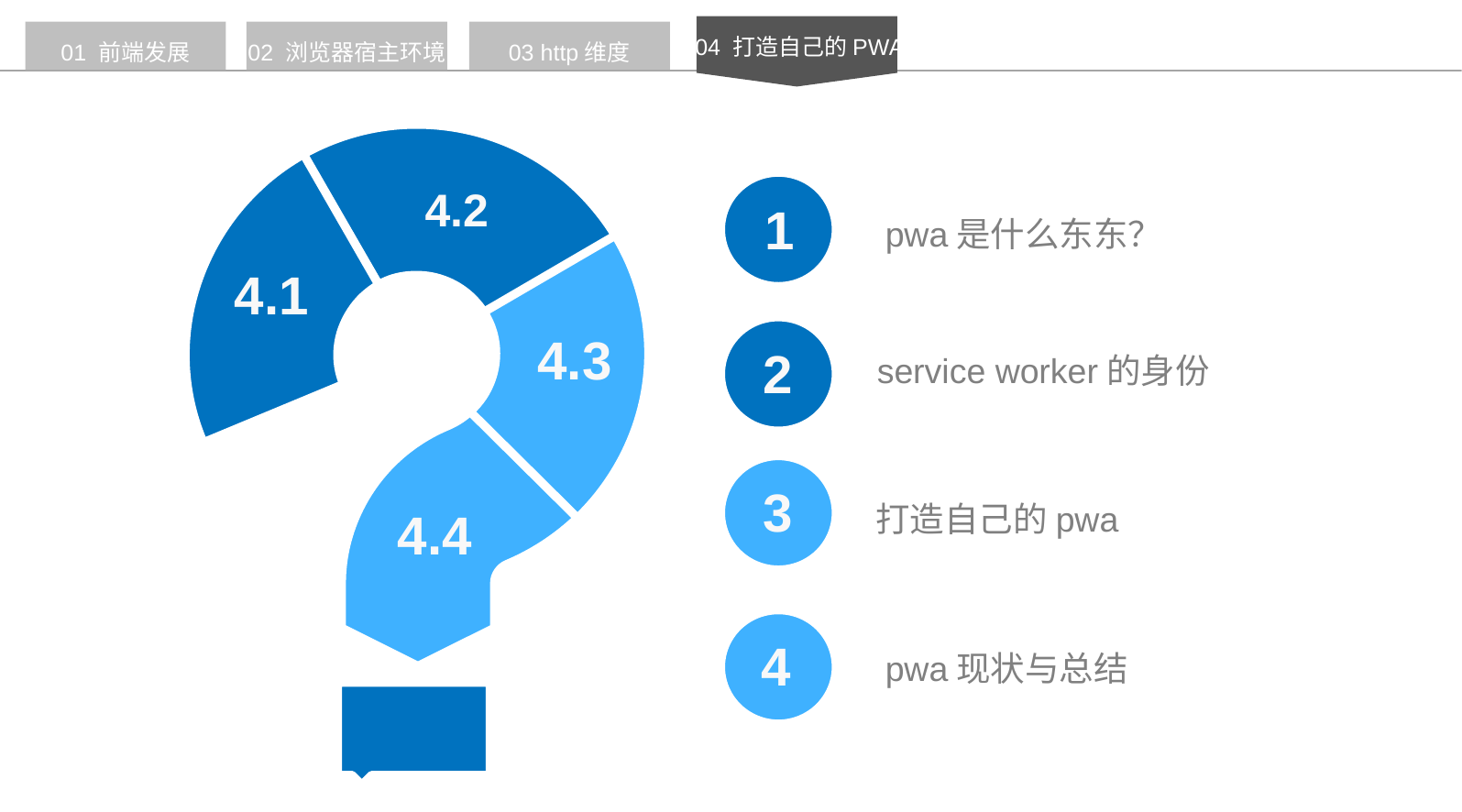

04 打造自己的PWA

01 前端发展

02 浏览器宿主环境

03 http维度

1
4.2
 pwa是什么东东？

4.1

2
4.3
service worker的身份

3
打造自己的pwa
4.4

4
 pwa现状与总结